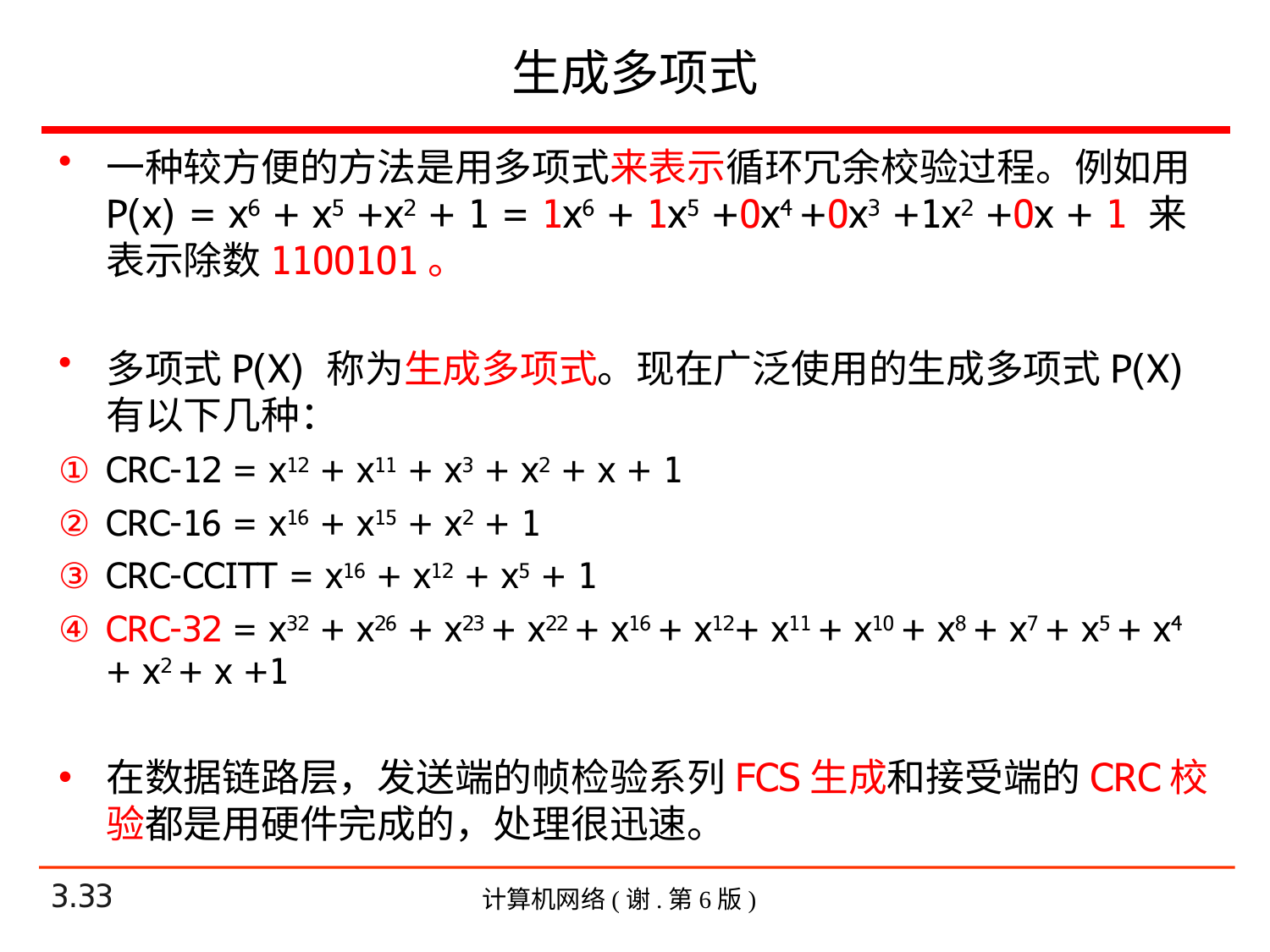

# 生成多项式
一种较方便的方法是用多项式来表示循环冗余校验过程。例如用 P(x) = x6 + x5 +x2 + 1 = 1x6 + 1x5 +0x4 +0x3 +1x2 +0x + 1 来表示除数1100101。

多项式P(X) 称为生成多项式。现在广泛使用的生成多项式P(X)有以下几种：
CRC-12 = x12 + x11 + x3 + x2 + x + 1
CRC-16 = x16 + x15 + x2 + 1
CRC-CCITT = x16 + x12 + x5 + 1
CRC-32 = x32 + x26 + x23 + x22 + x16 + x12+ x11 + x10 + x8 + x7 + x5 + x4 + x2 + x +1

在数据链路层，发送端的帧检验系列FCS生成和接受端的CRC校验都是用硬件完成的，处理很迅速。